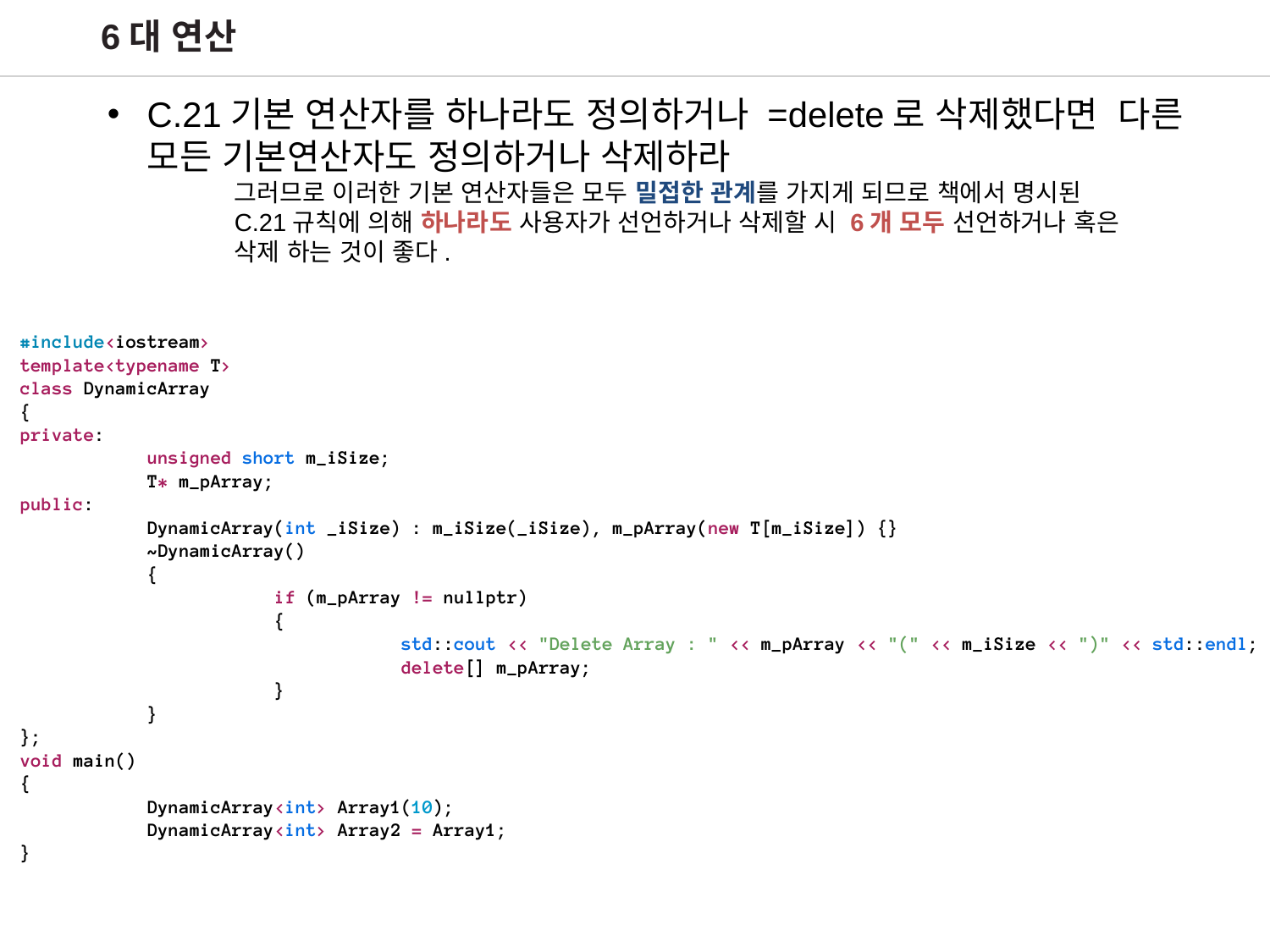

6대 연산
C.21기본 연산자를 하나라도 정의하거나 =delete로 삭제했다면  다른 모든 기본연산자도 정의하거나 삭제하라
	그러므로 이러한 기본 연산자들은 모두 밀접한 관계를 가지게 되므로 책에서 명시된
	C.21규칙에 의해 하나라도 사용자가 선언하거나 삭제할 시 6개 모두 선언하거나 혹은
	삭제 하는 것이 좋다.
#include<iostream>
template<typename T>
class DynamicArray
{
private:
	unsigned short m_iSize;
	T* m_pArray;
public:
	DynamicArray(int _iSize) : m_iSize(_iSize), m_pArray(new T[m_iSize]) {}
	~DynamicArray()
	{
		if (m_pArray != nullptr)
		{
			std::cout << "Delete Array : " << m_pArray << "(" << m_iSize << ")" << std::endl;
			delete[] m_pArray;
		}
	}
};
void main()
{
	DynamicArray<int> Array1(10);
	DynamicArray<int> Array2 = Array1;
}